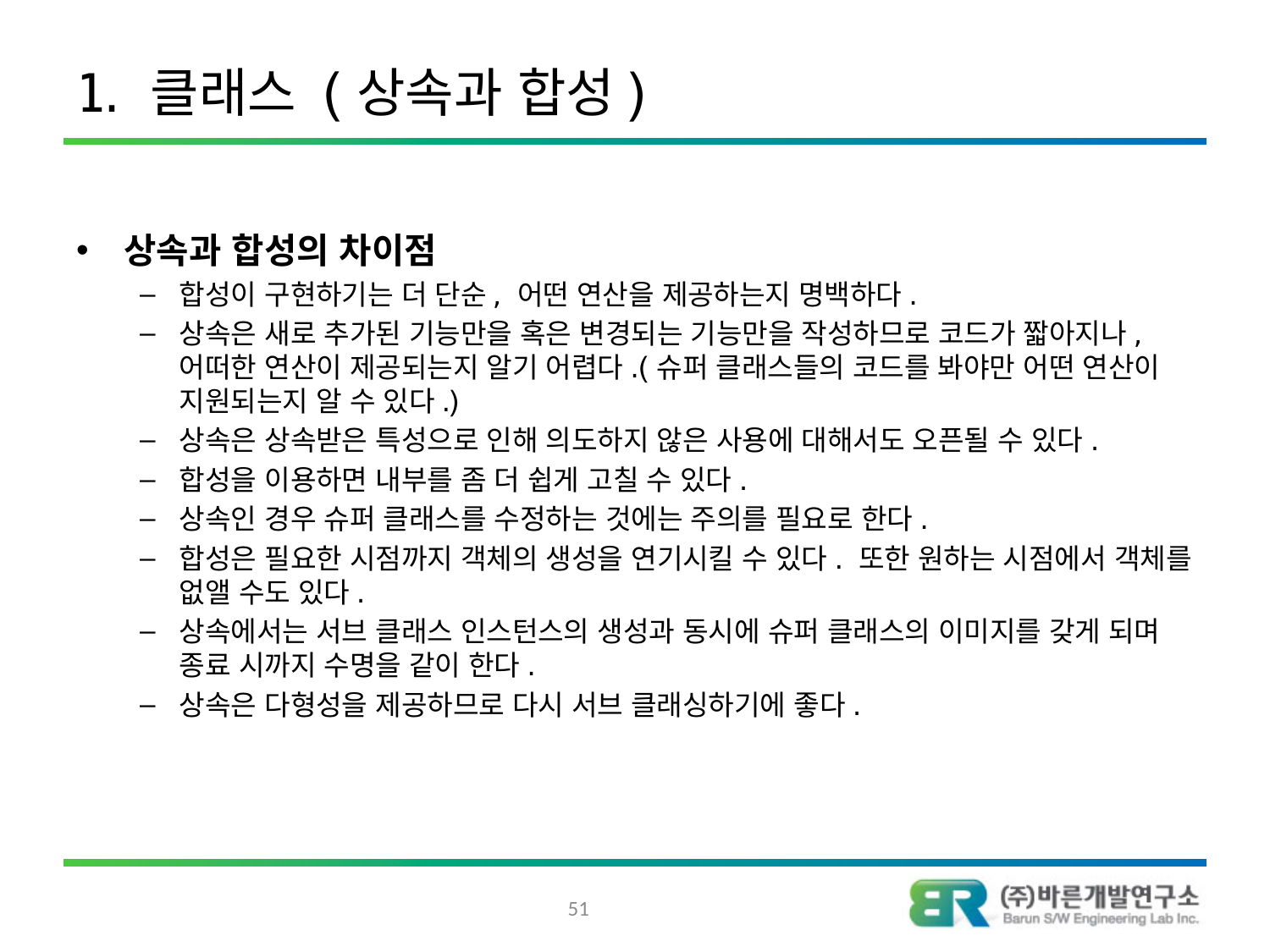

# 1. 클래스 (상속과 합성)

상속과 합성의 차이점
합성이 구현하기는 더 단순, 어떤 연산을 제공하는지 명백하다.
상속은 새로 추가된 기능만을 혹은 변경되는 기능만을 작성하므로 코드가 짧아지나, 어떠한 연산이 제공되는지 알기 어렵다.(슈퍼 클래스들의 코드를 봐야만 어떤 연산이 지원되는지 알 수 있다.)
상속은 상속받은 특성으로 인해 의도하지 않은 사용에 대해서도 오픈될 수 있다.
합성을 이용하면 내부를 좀 더 쉽게 고칠 수 있다.
상속인 경우 슈퍼 클래스를 수정하는 것에는 주의를 필요로 한다.
합성은 필요한 시점까지 객체의 생성을 연기시킬 수 있다. 또한 원하는 시점에서 객체를 없앨 수도 있다.
상속에서는 서브 클래스 인스턴스의 생성과 동시에 슈퍼 클래스의 이미지를 갖게 되며 종료 시까지 수명을 같이 한다.
상속은 다형성을 제공하므로 다시 서브 클래싱하기에 좋다.

51